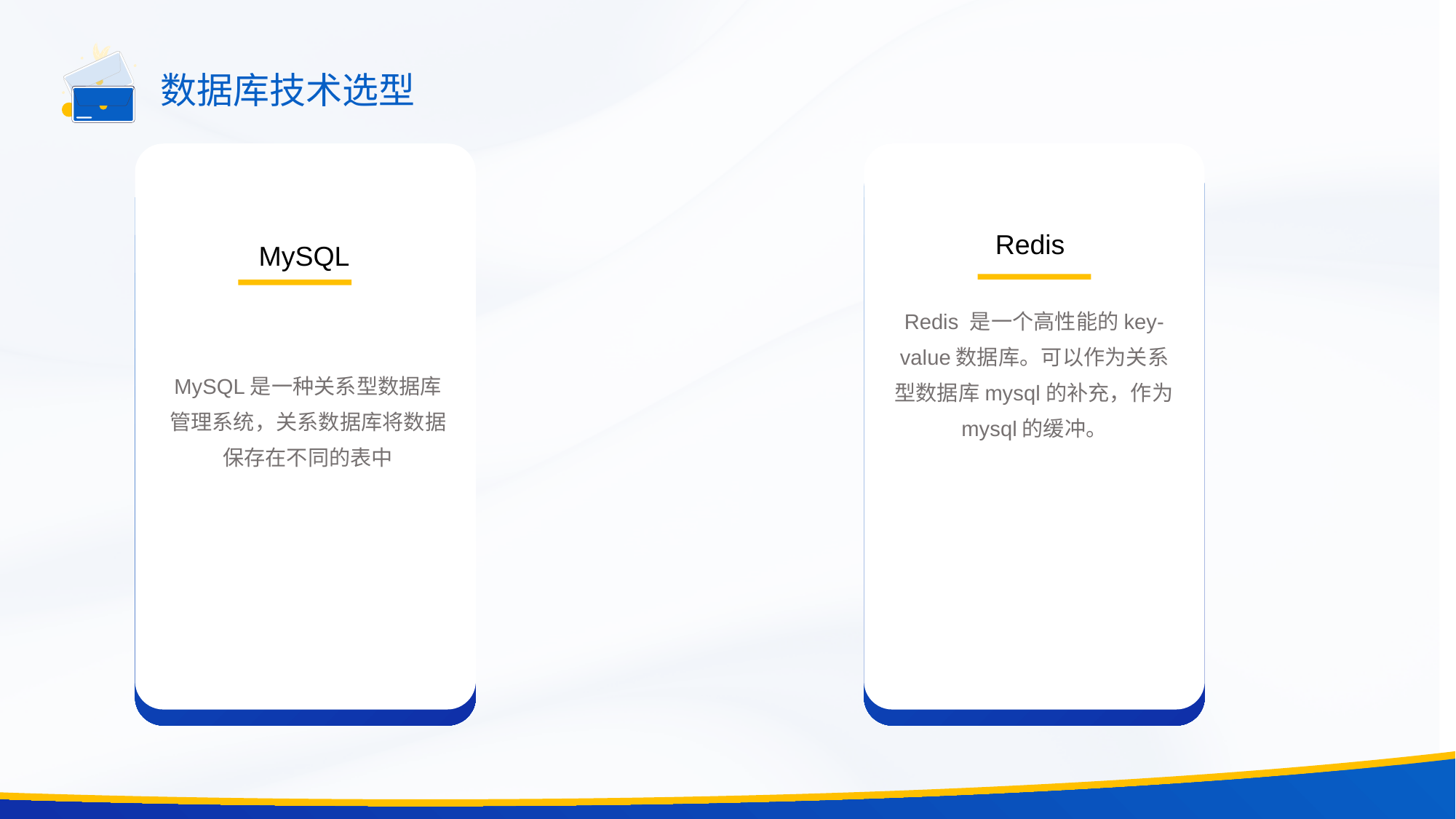

数据库技术选型

 Redis
MySQL

Redis 是一个高性能的key-value数据库。可以作为关系型数据库mysql的补充，作为mysql的缓冲。
MySQL是一种关系型数据库管理系统，关系数据库将数据保存在不同的表中